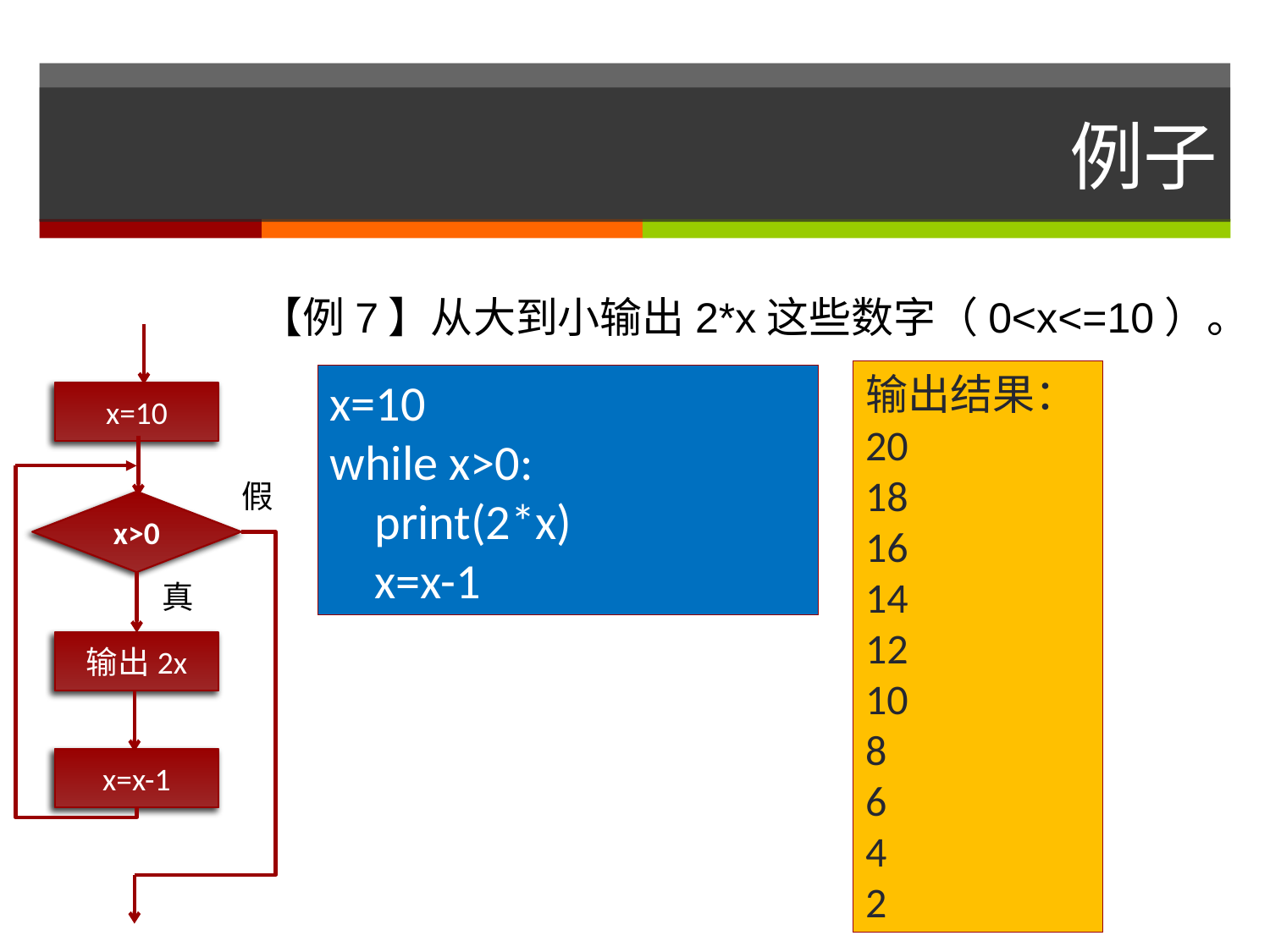

# 例子
【例7】从大到小输出2*x这些数字（0<x<=10）。
输出结果：
20
18
16
14
12
10
8
6
4
2
x=10
while x>0:
    print(2*x)
    x=x-1
x=10
假
x>0
真
输出2x
x=x-1